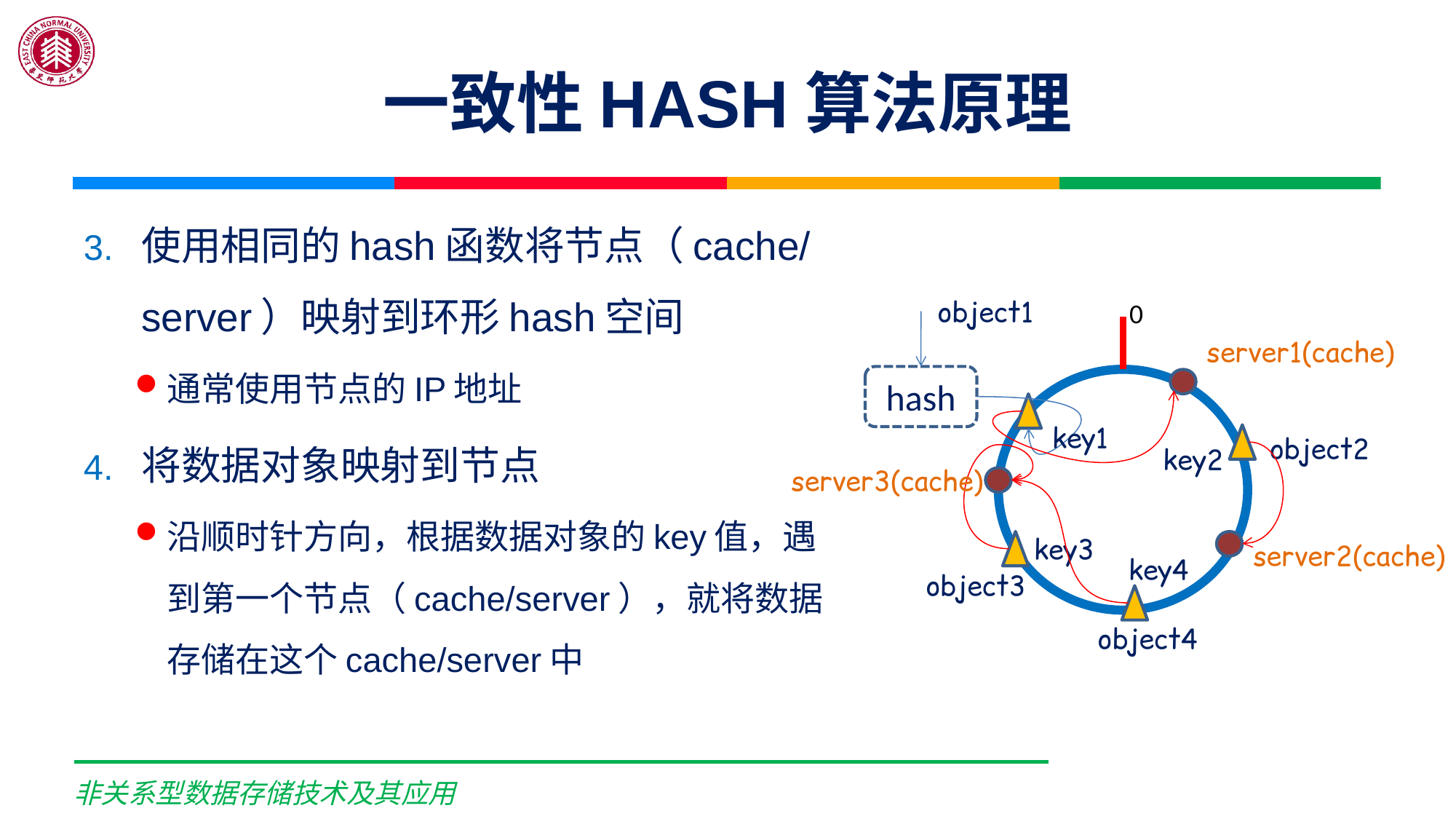

# 一致性HASH算法原理
使用相同的hash函数将节点（cache/server）映射到环形hash空间
通常使用节点的IP地址
将数据对象映射到节点
沿顺时针方向，根据数据对象的key值，遇到第一个节点（cache/server），就将数据存储在这个cache/server中
object1
0
server1(cache)
hash

key1

object2
key2
server3(cache)

key3

server2(cache)
key4
object3

object4